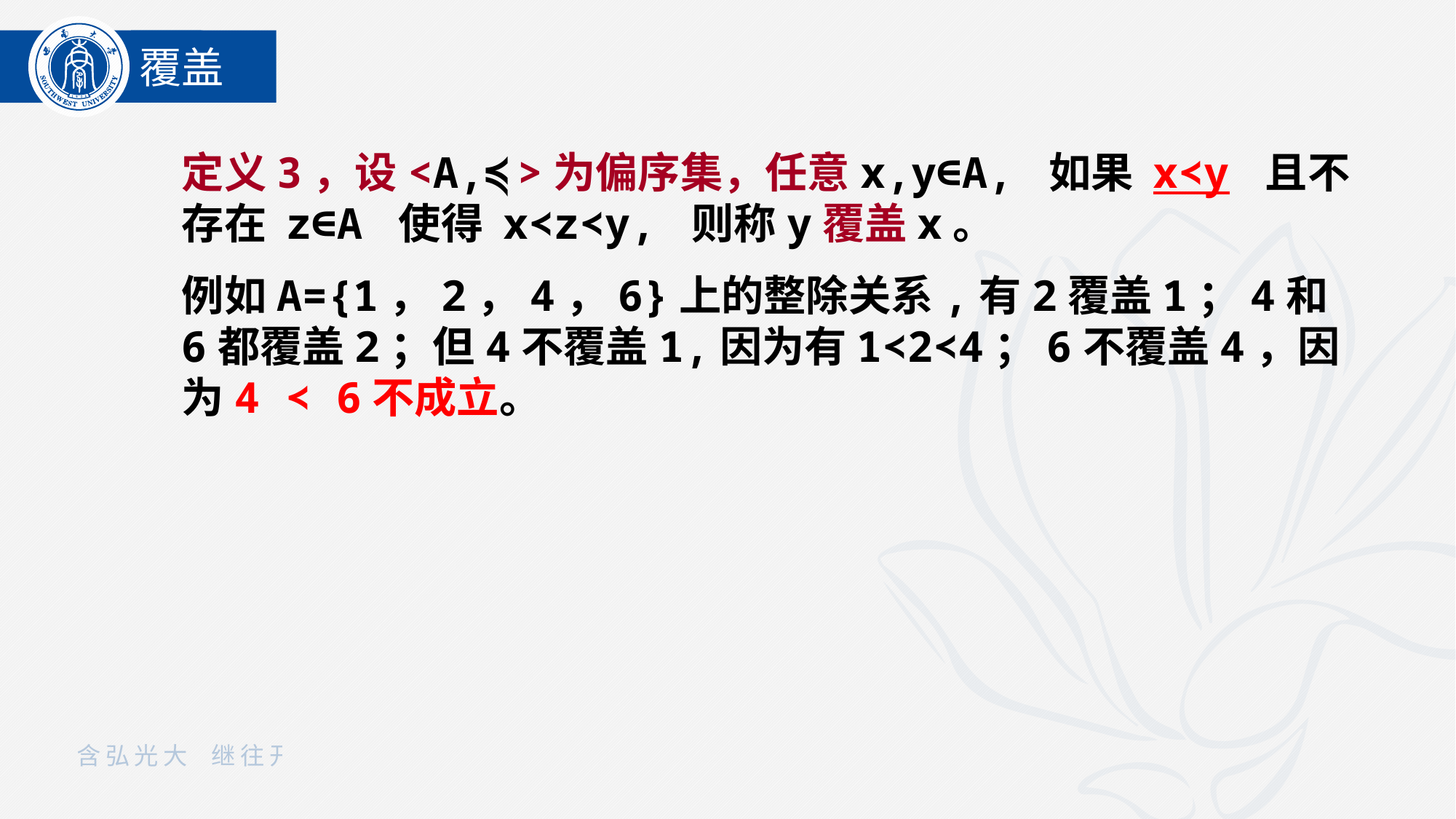

覆盖
定义3，设<A,≼>为偏序集，任意x,y∈A, 如果 x≺y 且不存在 z∈A 使得 x≺z≺y, 则称y覆盖x。
例如A={1，2，4，6}上的整除关系,有2覆盖1；4和6都覆盖2；但4不覆盖1,因为有1≺2≺4；6不覆盖4，因为4 ≺ 6不成立。